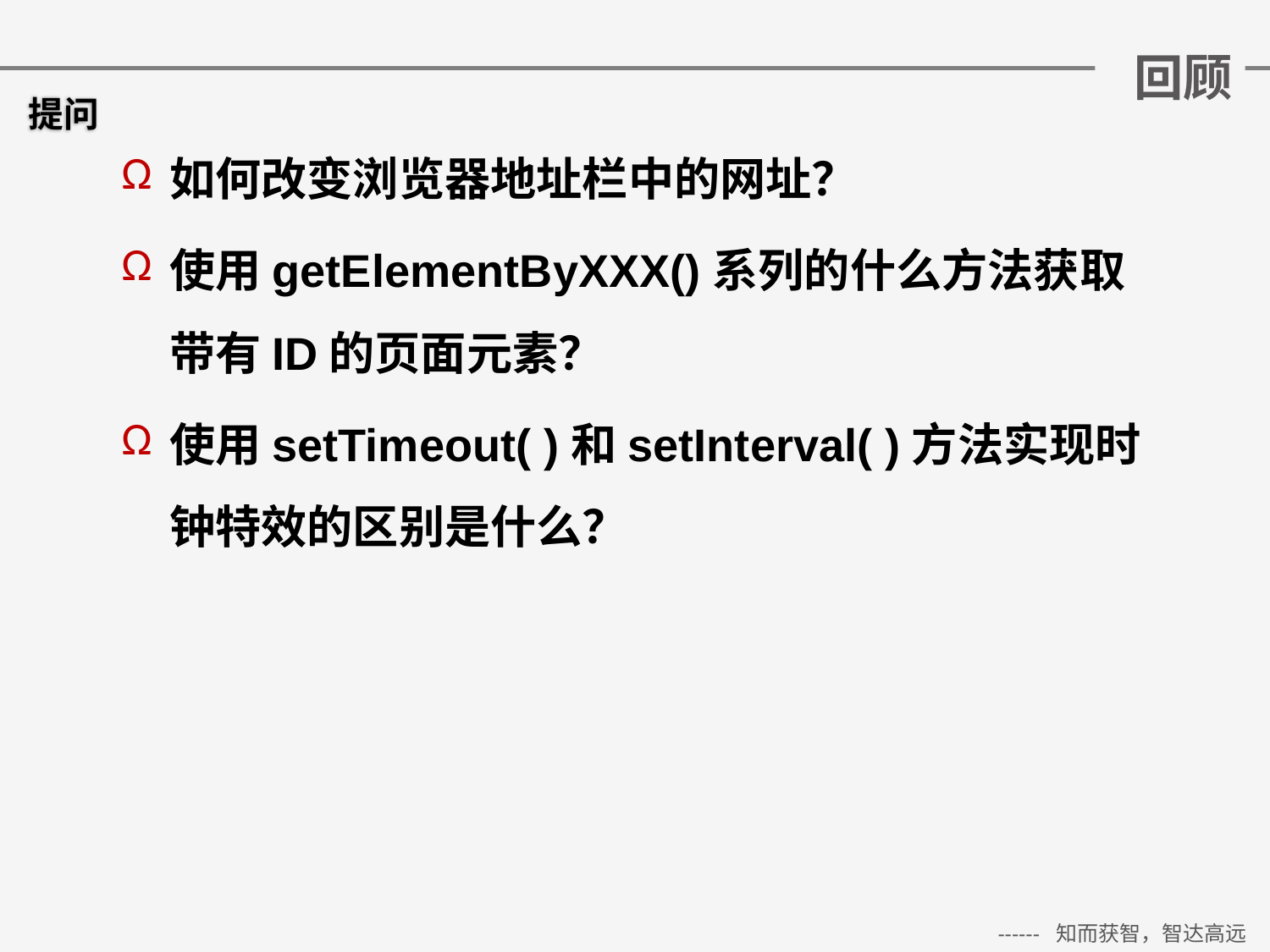

# 回顾
提问
如何改变浏览器地址栏中的网址？
使用getElementByXXX()系列的什么方法获取带有ID的页面元素？
使用setTimeout( )和setInterval( )方法实现时钟特效的区别是什么？